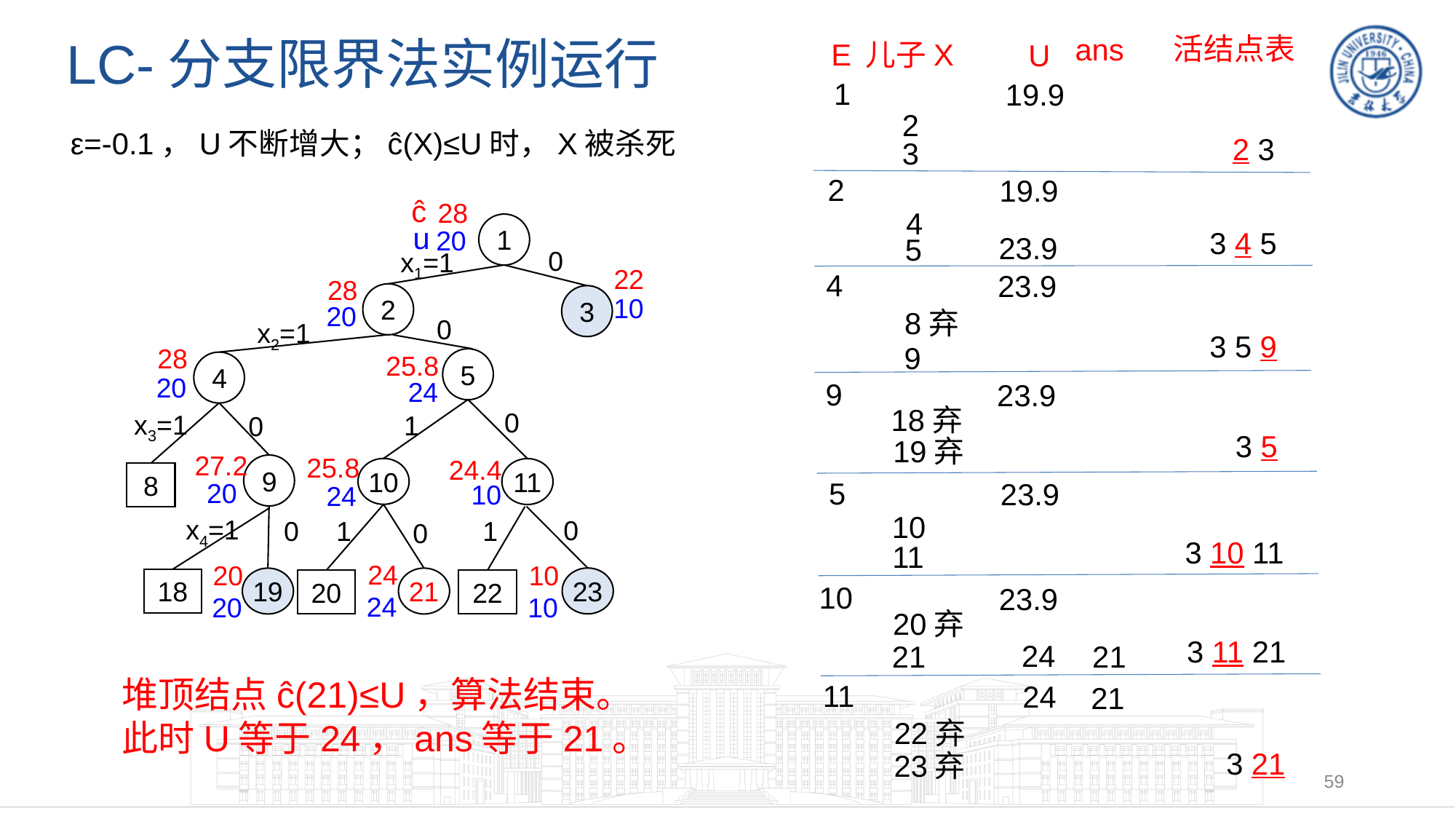

# LC-分支限界法实例运行
活结点表
ans
E
儿子X
U
1
19.9

2

2 3
3

2
19.9

4

3 4 5
23.9
5

4
23.9

8弃
3 5 9
9

9
23.9

18弃
3 5
19弃
5
23.9

10

3 10 11
11

10
23.9

20弃
3 11 21
24
21
21
11
24
21
22弃
3 21
23弃
ε=-0.1，U不断增大；ĉ(X)≤U时，X被杀死
ĉ
28
u
1
20
0
x1=1
22
28
2
3
10
20
0
x2=1
28
25.8
5
4
20
24
0
x3=1
1
0
27.2
25.8
24.4
9
10
11
8
20
10
24
x4=1
0
1
0
1
0
24
20
10
23
19
21
18
22
20
24
20
10
堆顶结点ĉ(21)≤U，算法结束。
此时U等于24，ans等于21。
59